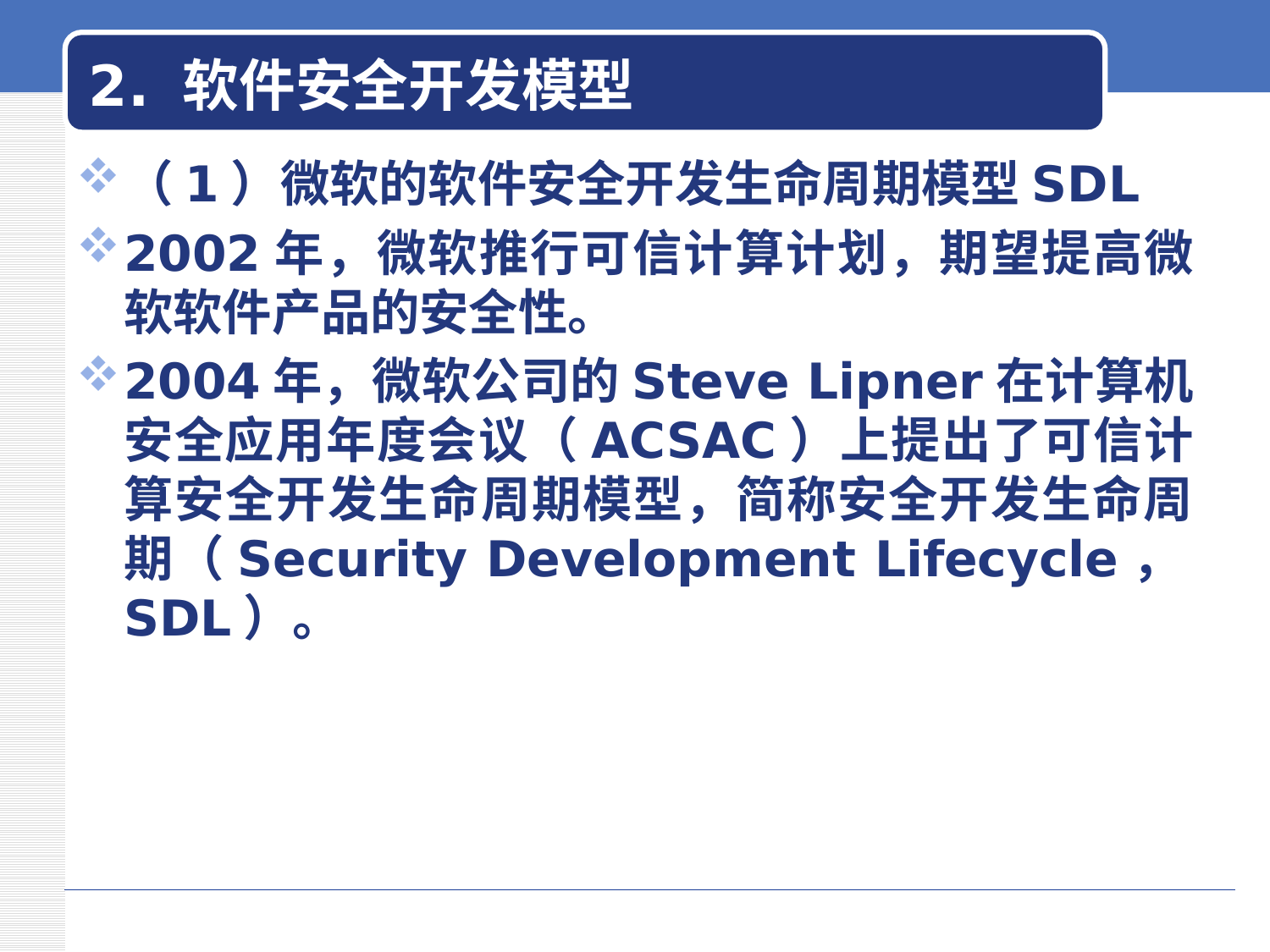

# 2. 软件安全开发模型
（1）微软的软件安全开发生命周期模型SDL
2002年，微软推行可信计算计划，期望提高微软软件产品的安全性。
2004年，微软公司的Steve Lipner在计算机安全应用年度会议（ACSAC）上提出了可信计算安全开发生命周期模型，简称安全开发生命周期（Security Development Lifecycle，SDL）。